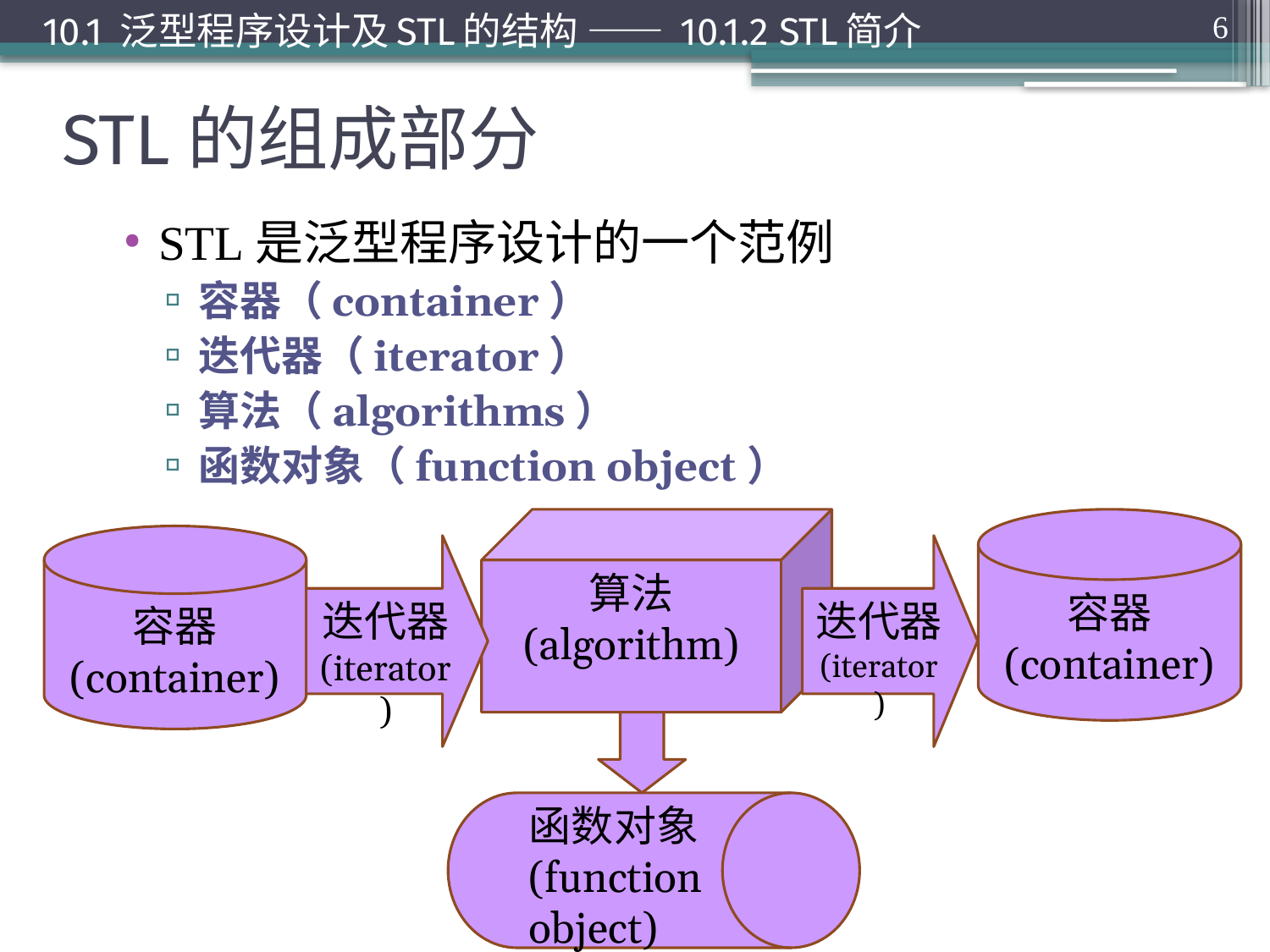

10.1 泛型程序设计及STL的结构 —— 10.1.2 STL简介
6
# STL的组成部分
STL是泛型程序设计的一个范例
容器（container）
迭代器（iterator）
算法（algorithms）
函数对象（function object）
算法
(algorithm)
容器
(container)
容器
(container)

迭代器
(iterator)
迭代器
(iterator)

函数对象
(function
object)